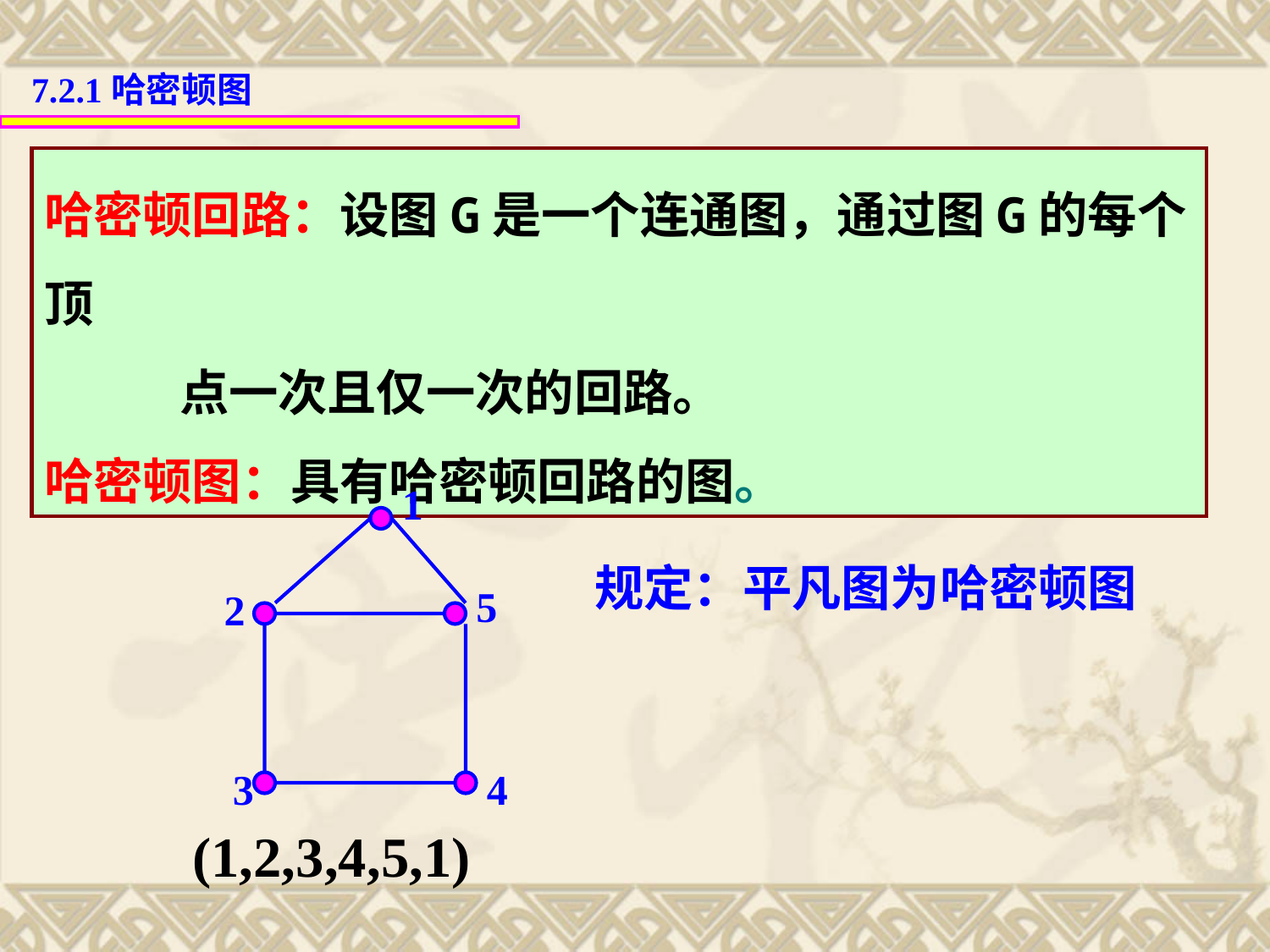

7.2.1哈密顿图

哈密顿回路：设图G是一个连通图，通过图G的每个顶
           点一次且仅一次的回路。
哈密顿图：具有哈密顿回路的图。
1
5
2
3
4

规定：平凡图为哈密顿图
(1,2,3,4,5,1)